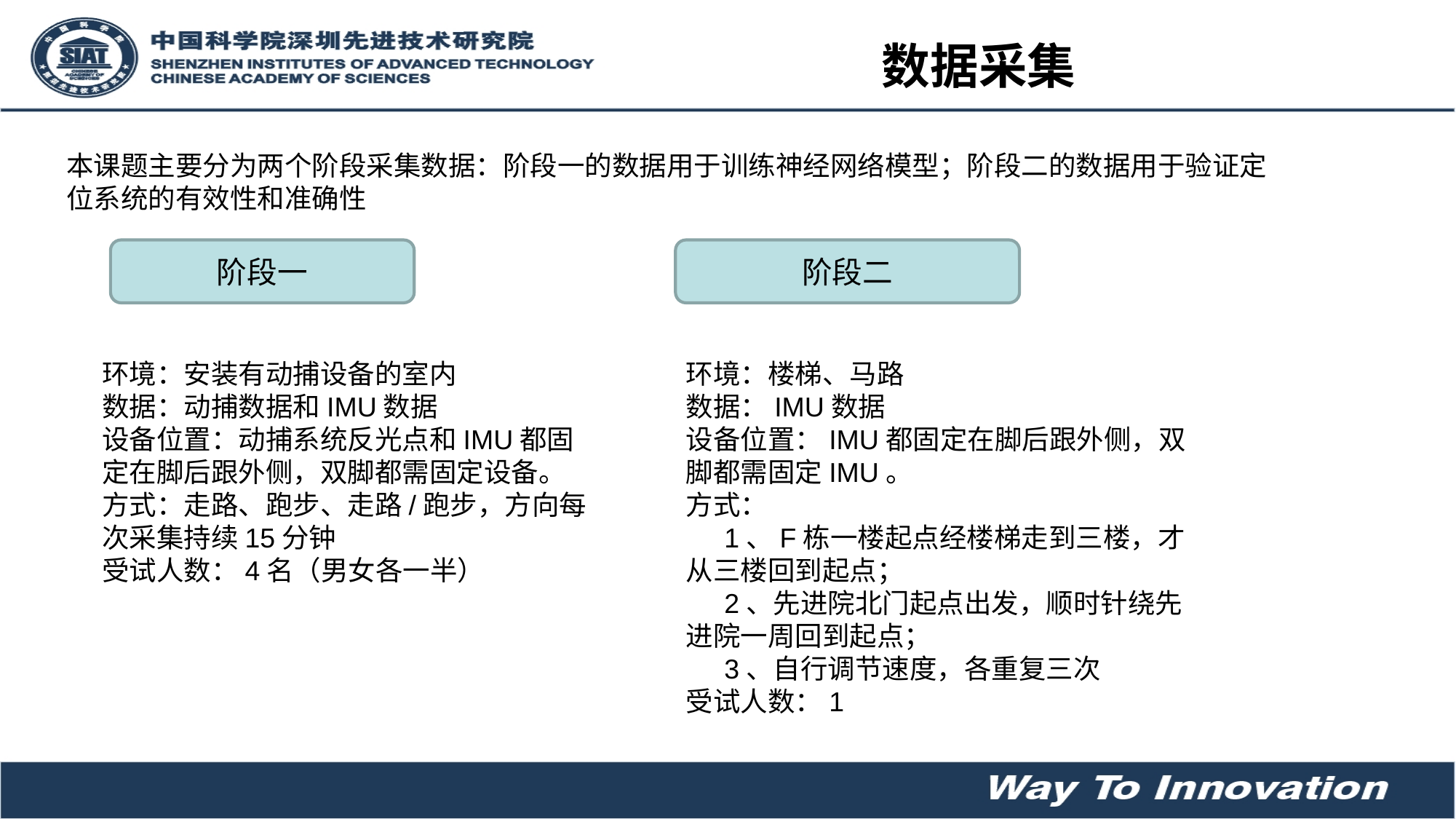

# 数据采集
本课题主要分为两个阶段采集数据：阶段一的数据用于训练神经网络模型；阶段二的数据用于验证定位系统的有效性和准确性
阶段二
阶段一
环境：安装有动捕设备的室内
数据：动捕数据和IMU数据
设备位置：动捕系统反光点和IMU都固定在脚后跟外侧，双脚都需固定设备。
方式：走路、跑步、走路/跑步，方向每次采集持续15分钟
受试人数：4名（男女各一半）
环境：楼梯、马路
数据：IMU数据
设备位置：IMU都固定在脚后跟外侧，双脚都需固定IMU。
方式：
     1、F栋一楼起点经楼梯走到三楼，才从三楼回到起点；
     2、先进院北门起点出发，顺时针绕先进院一周回到起点；
     3、自行调节速度，各重复三次
受试人数：1